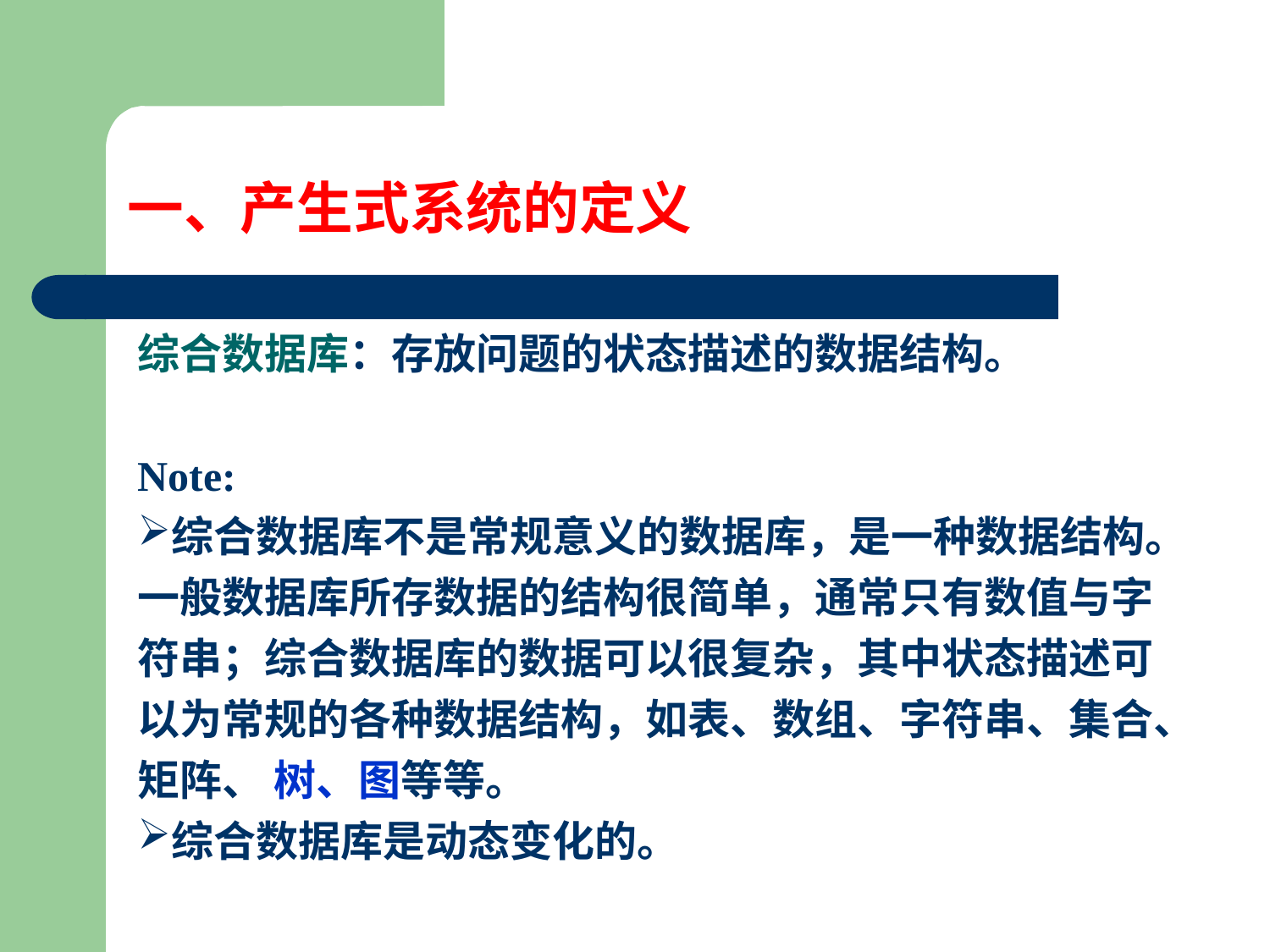

一、产生式系统的定义
综合数据库：存放问题的状态描述的数据结构。

Note:
综合数据库不是常规意义的数据库，是一种数据结构。一般数据库所存数据的结构很简单，通常只有数值与字符串；综合数据库的数据可以很复杂，其中状态描述可以为常规的各种数据结构，如表、数组、字符串、集合、矩阵、 树、图等等。
综合数据库是动态变化的。
7